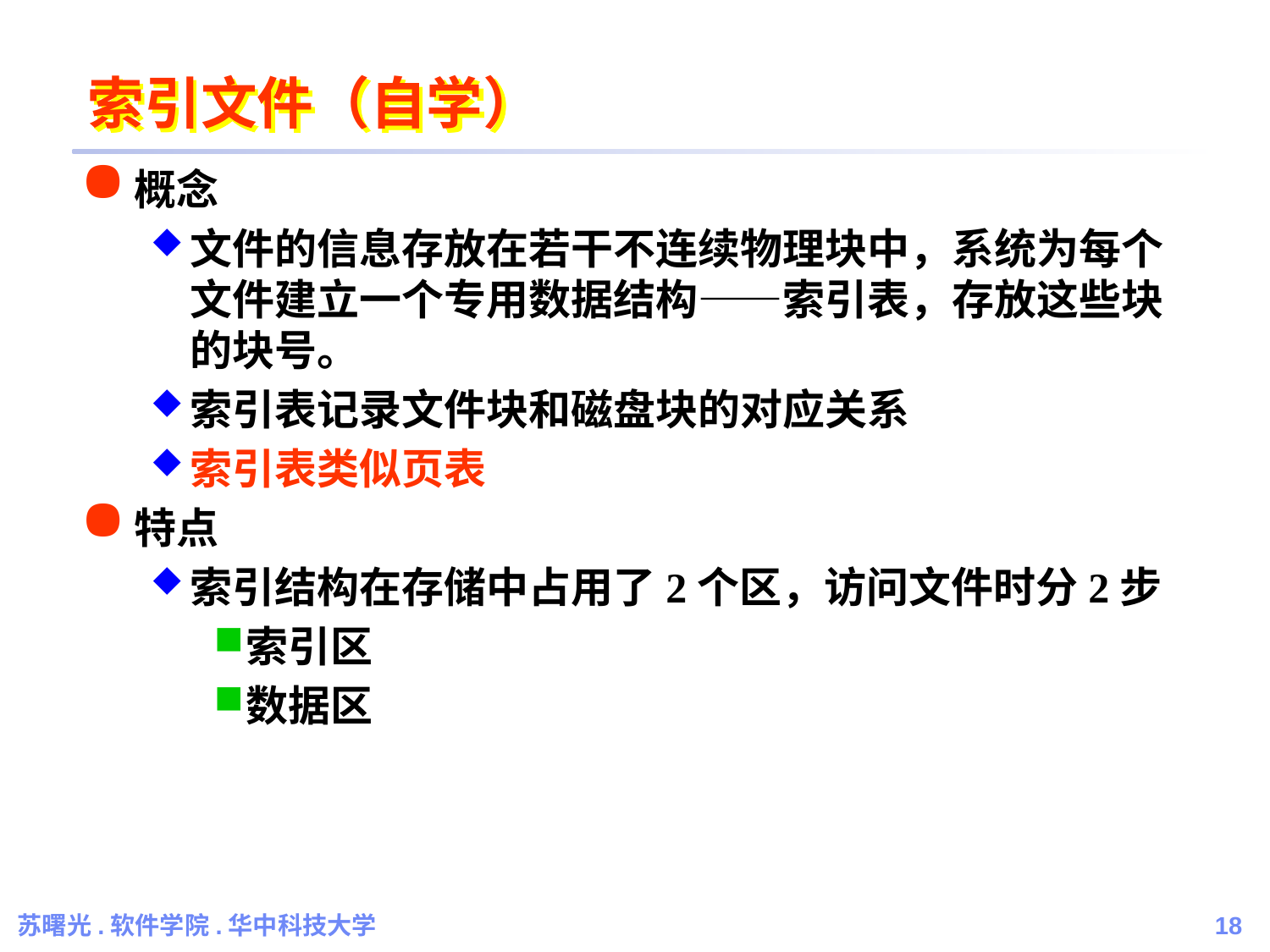

# 索引文件（自学）
概念
文件的信息存放在若干不连续物理块中，系统为每个文件建立一个专用数据结构——索引表，存放这些块的块号。
索引表记录文件块和磁盘块的对应关系
索引表类似页表
特点
索引结构在存储中占用了2个区，访问文件时分2步
索引区
数据区
苏曙光.软件学院.华中科技大学
18